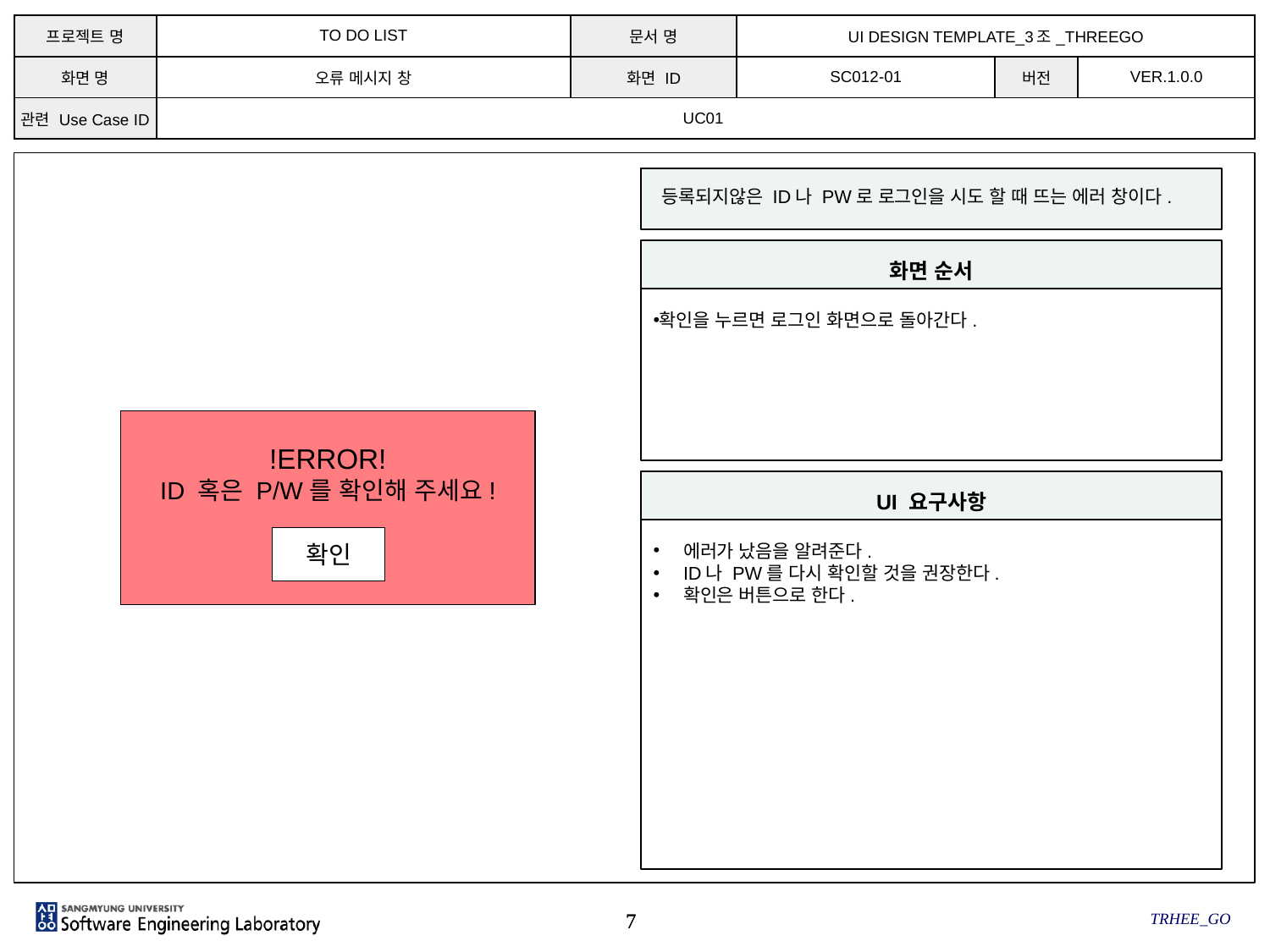

| 프로젝트 명 | TO DO LIST | 문서 명 | UI DESIGN TEMPLATE\_3조\_THREEGO |  |  |
| --- | --- | --- | --- | --- | --- |
| 화면 명 | 오류 메시지 창 | 화면 ID | SC012-01 | 버전 | VER.1.0.0 |
| 관련 Use Case ID | UC01 |  |  |  |  |

 등록되지않은 ID나 PW로 로그인을 시도 할 때 뜨는 에러 창이다.

화면 순서
확인을 누르면 로그인 화면으로 돌아간다.

!ERROR!
ID 혹은 P/W를 확인해 주세요!
확인

UI 요구사항
에러가 났음을 알려준다.
ID나 PW를 다시 확인할 것을 권장한다.
확인은 버튼으로 한다.
TRHEE_GO